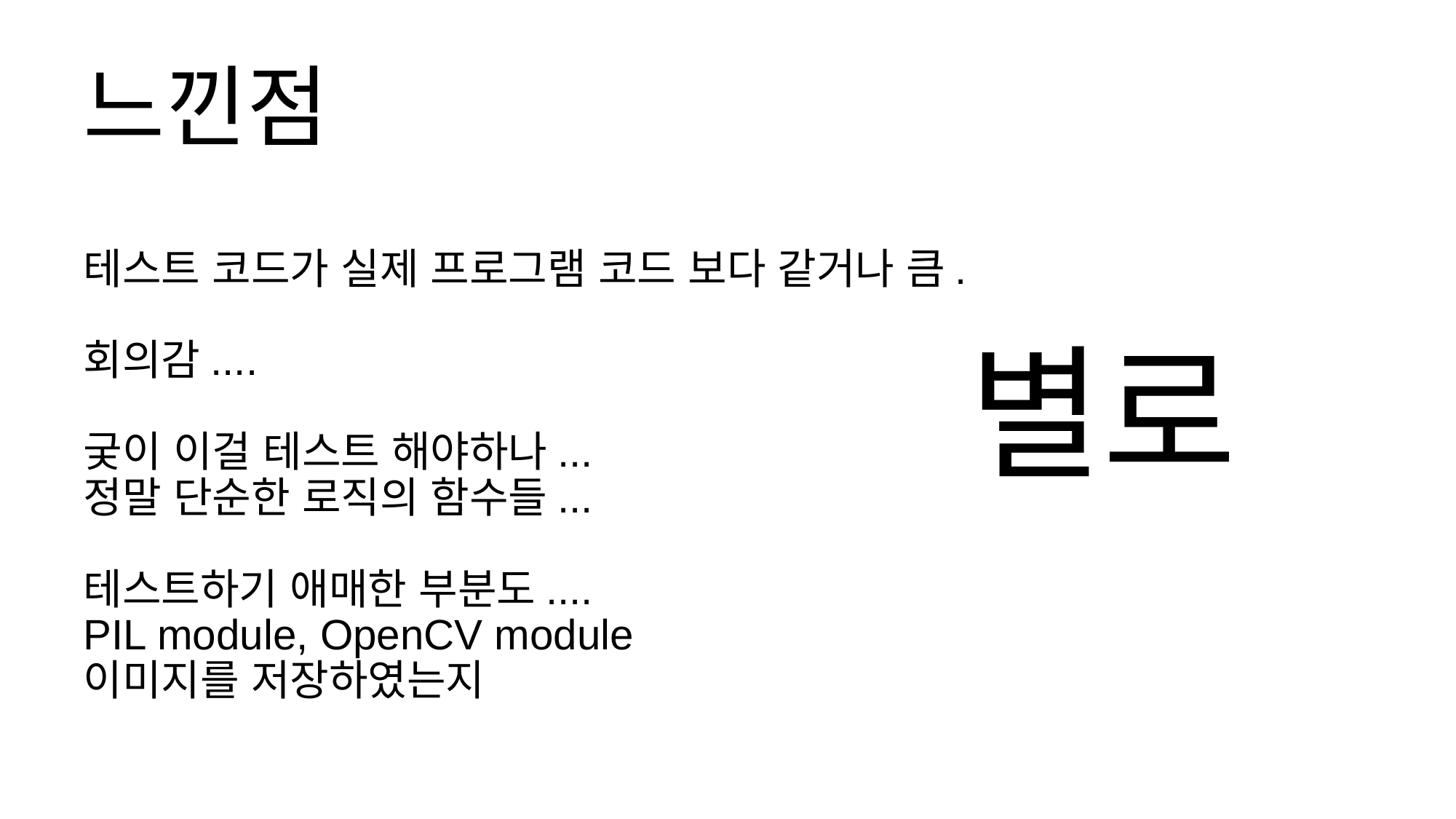

# 느낀점

테스트 코드가 실제 프로그램 코드 보다 같거나 큼.

회의감....

궂이 이걸 테스트 해야하나...
정말 단순한 로직의 함수들...

테스트하기 애매한 부분도....
PIL module, OpenCV module
이미지를 저장하였는지
별로